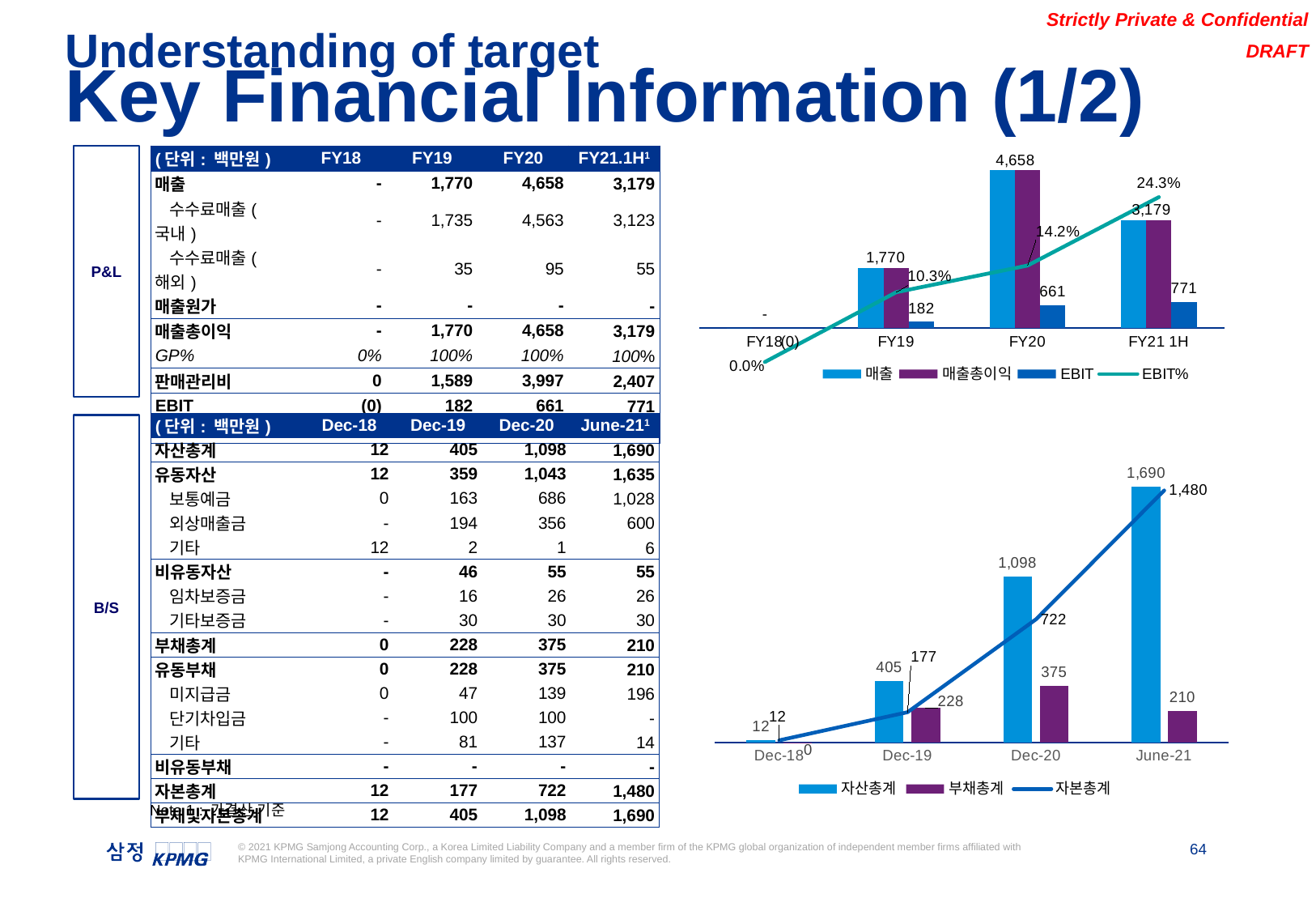

Understanding of target
Key Financial Information (1/2)
P&L
| (단위: 백만원) | FY18 | FY19 | FY20 | FY21.1H1 |
| --- | --- | --- | --- | --- |
| 매출 | - | 1,770 | 4,658 | 3,179 |
| 수수료매출(국내) | - | 1,735 | 4,563 | 3,123 |
| 수수료매출(해외) | - | 35 | 95 | 55 |
| 매출원가 | - | - | - | - |
| 매출총이익 | - | 1,770 | 4,658 | 3,179 |
| GP% | 0% | 100% | 100% | 100% |
| 판매관리비 | 0 | 1,589 | 3,997 | 2,407 |
| EBIT | (0) | 182 | 661 | 771 |
| EBIT% | 0% | 10.3% | 14.2% | 24.3% |

### Chart

| Category | 매출 | 매출총이익 | EBIT | EBIT% |
|---|---|---|---|---|
| FY18 | 0.0 | 0.0 | -0.235 | 0.0 |
| FY19 | 1770.266602 | 1770.266602 | 181.66558199999986 | 0.10262046507275172 |
| FY20 | 4658.420328 | 4658.420328 | 661.083388 | 0.1419114939084561 |
| FY21 1H | 3178.929558 | 3178.929558 | 771.4703639999998 | 0.24268243442467619 |
| (단위: 백만원) | Dec-18 | Dec-19 | Dec-20 | June-211 |
| --- | --- | --- | --- | --- |
| 자산총계 | 12 | 405 | 1,098 | 1,690 |
| 유동자산 | 12 | 359 | 1,043 | 1,635 |
| 보통예금 | 0 | 163 | 686 | 1,028 |
| 외상매출금 | - | 194 | 356 | 600 |
| 기타 | 12 | 2 | 1 | 6 |
| 비유동자산 | - | 46 | 55 | 55 |
| 임차보증금 | - | 16 | 26 | 26 |
| 기타보증금 | - | 30 | 30 | 30 |
| 부채총계 | 0 | 228 | 375 | 210 |
| 유동부채 | 0 | 228 | 375 | 210 |
| 미지급금 | 0 | 47 | 139 | 196 |
| 단기차입금 | - | 100 | 100 | - |
| 기타 | - | 81 | 137 | 14 |
| 비유동부채 | - | - | - | - |
| 자본총계 | 12 | 177 | 722 | 1,480 |
| 부채및자본총계 | 12 | 405 | 1,098 | 1,690 |
B/S

### Chart

| Category | 자산총계 | 부채총계 | 자본총계 |
|---|---|---|---|
| Dec-18 | 12.099606 | 0.2585 | 11.841106 |
| Dec-19 | 404.6581 | 227.595927 | 177.062173 |
| Dec-20 | 1097.917516 | 375.433379 | 722.484137 |
| June-21 | 1689.716937 | 209.922626 | 1479.794311 |
Note 1 : 가결산 기준